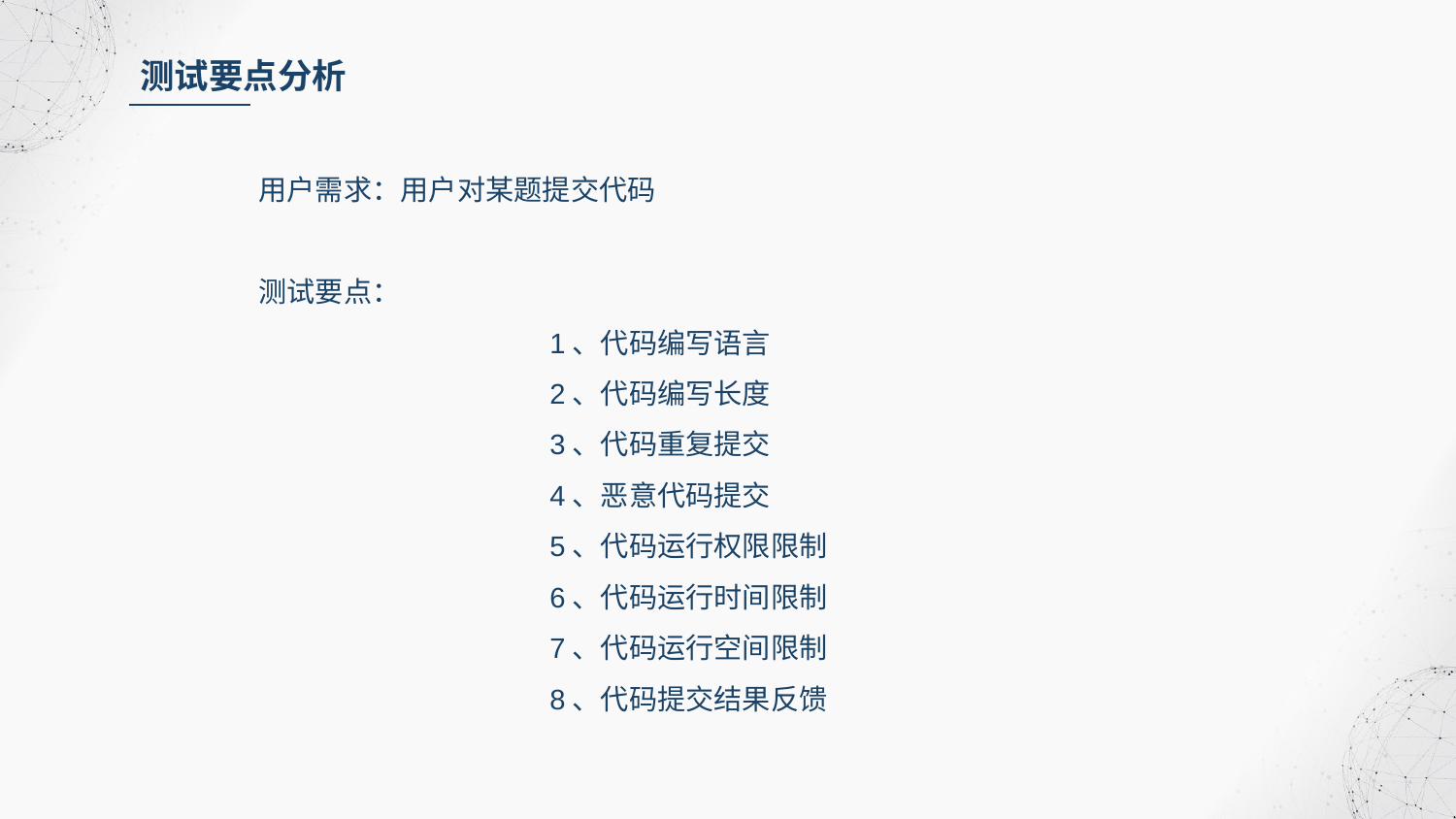

测试要点分析
用户需求：用户对某题提交代码

测试要点：
		1、代码编写语言
		2、代码编写长度
		3、代码重复提交
		4、恶意代码提交
		5、代码运行权限限制
		6、代码运行时间限制
		7、代码运行空间限制
		8、代码提交结果反馈